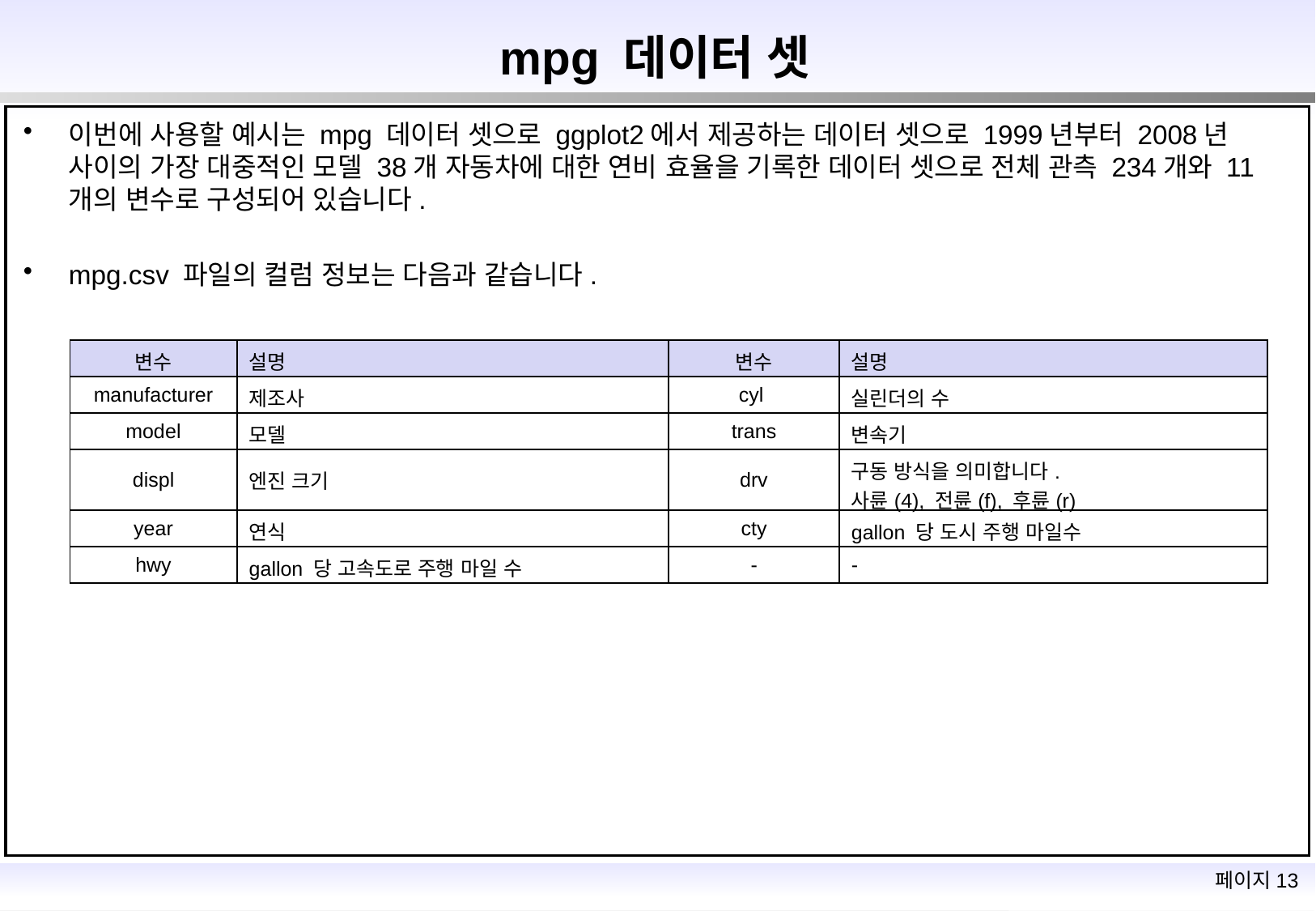

# mpg 데이터 셋
이번에 사용할 예시는 mpg 데이터 셋으로 ggplot2에서 제공하는 데이터 셋으로 1999년부터 2008년 사이의 가장 대중적인 모델 38개 자동차에 대한 연비 효율을 기록한 데이터 셋으로 전체 관측 234개와 11개의 변수로 구성되어 있습니다.

mpg.csv 파일의 컬럼 정보는 다음과 같습니다.
| 변수 | 설명 | 변수 | 설명 |
| --- | --- | --- | --- |
| manufacturer | 제조사 | cyl | 실린더의 수 |
| model | 모델 | trans | 변속기 |
| displ | 엔진 크기 | drv | 구동 방식을 의미합니다. 사륜(4), 전륜(f), 후륜(r) |
| year | 연식 | cty | gallon 당 도시 주행 마일수 |
| hwy | gallon 당 고속도로 주행 마일 수 | - | - |